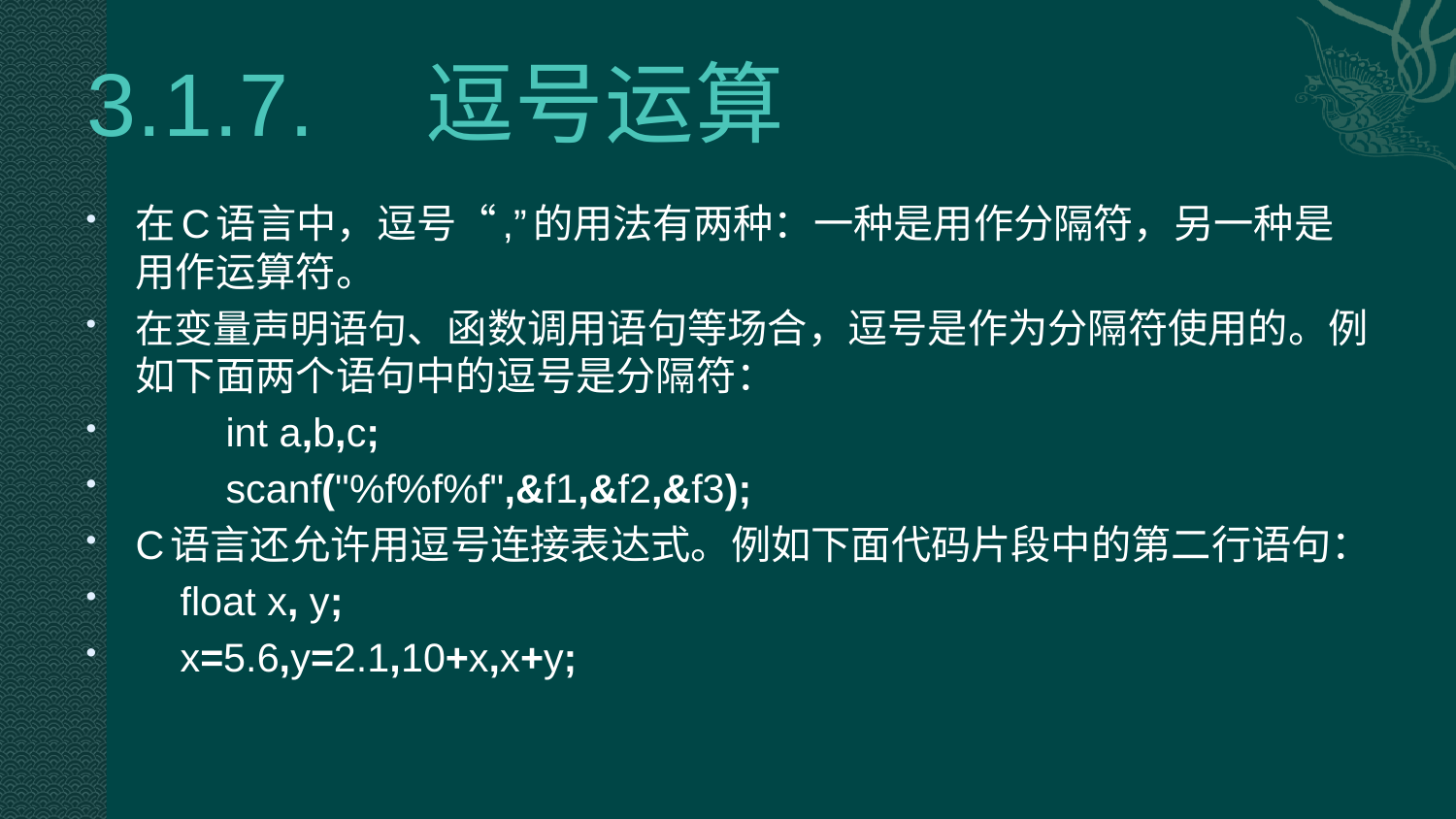

# 3.1.7.	 逗号运算
在C语言中，逗号“,”的用法有两种：一种是用作分隔符，另一种是用作运算符。
在变量声明语句、函数调用语句等场合，逗号是作为分隔符使用的。例如下面两个语句中的逗号是分隔符：
	int a,b,c;
	scanf("%f%f%f",&f1,&f2,&f3);
C语言还允许用逗号连接表达式。例如下面代码片段中的第二行语句：
    float x, y;
    x=5.6,y=2.1,10+x,x+y;